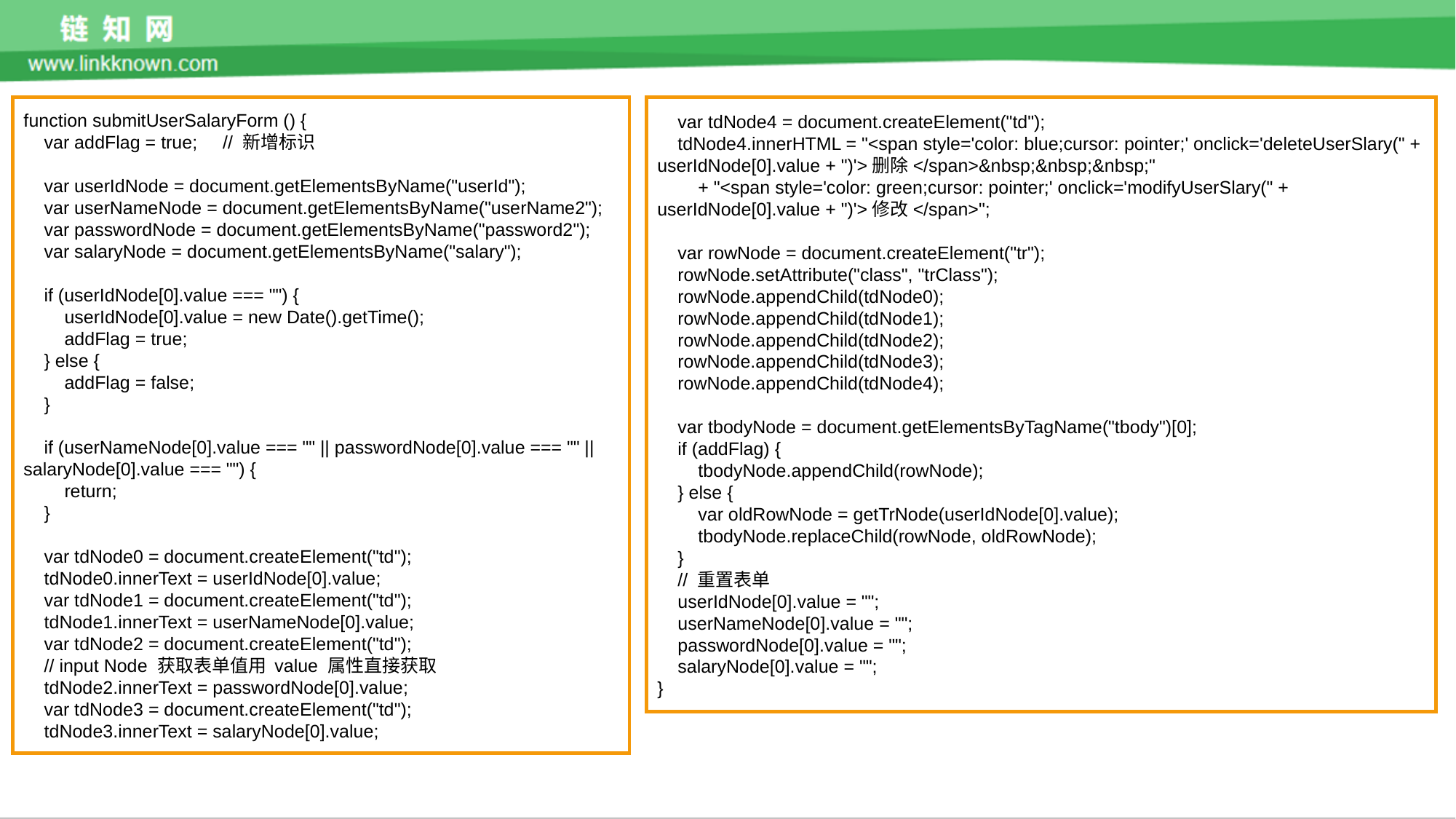

function submitUserSalaryForm () {
    var addFlag = true;     // 新增标识

    var userIdNode = document.getElementsByName("userId");
    var userNameNode = document.getElementsByName("userName2");
    var passwordNode = document.getElementsByName("password2");
    var salaryNode = document.getElementsByName("salary");

    if (userIdNode[0].value === "") {
        userIdNode[0].value = new Date().getTime();
        addFlag = true;
    } else {
        addFlag = false;
    }

    if (userNameNode[0].value === "" || passwordNode[0].value === "" || salaryNode[0].value === "") {
        return;
    }

    var tdNode0 = document.createElement("td");
    tdNode0.innerText = userIdNode[0].value;
    var tdNode1 = document.createElement("td");
    tdNode1.innerText = userNameNode[0].value;
    var tdNode2 = document.createElement("td");
    // input Node 获取表单值用 value 属性直接获取
    tdNode2.innerText = passwordNode[0].value;
    var tdNode3 = document.createElement("td");
    tdNode3.innerText = salaryNode[0].value;
    var tdNode4 = document.createElement("td");
    tdNode4.innerHTML = "<span style='color: blue;cursor: pointer;' onclick='deleteUserSlary(" + userIdNode[0].value + ")'>删除</span>&nbsp;&nbsp;&nbsp;"
        + "<span style='color: green;cursor: pointer;' onclick='modifyUserSlary(" + userIdNode[0].value + ")'>修改</span>";

    var rowNode = document.createElement("tr");
    rowNode.setAttribute("class", "trClass");
    rowNode.appendChild(tdNode0);
    rowNode.appendChild(tdNode1);
    rowNode.appendChild(tdNode2);
    rowNode.appendChild(tdNode3);
    rowNode.appendChild(tdNode4);

    var tbodyNode = document.getElementsByTagName("tbody")[0];
    if (addFlag) {
        tbodyNode.appendChild(rowNode);
    } else {
        var oldRowNode = getTrNode(userIdNode[0].value);
        tbodyNode.replaceChild(rowNode, oldRowNode);
    }
    // 重置表单
    userIdNode[0].value = "";
    userNameNode[0].value = "";
    passwordNode[0].value = "";
    salaryNode[0].value = "";
}